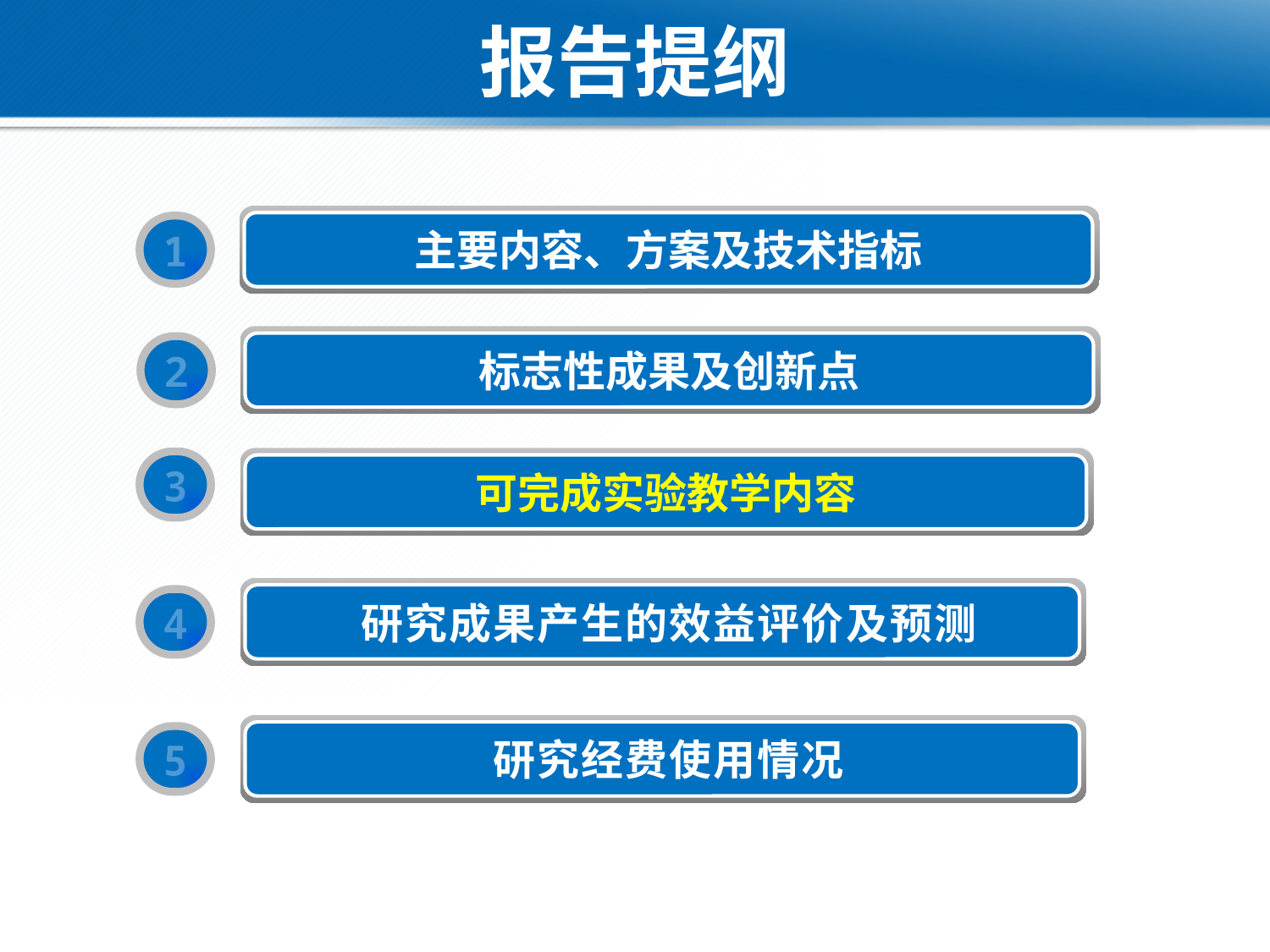

报告提纲

主要内容、方案及技术指标
1

标志性成果及创新点
2

可完成实验教学内容
3

研究成果产生的效益评价及预测
4
协同创新中心机制体制改革措施

研究经费使用情况
5
协同创新中心机制体制改革措施